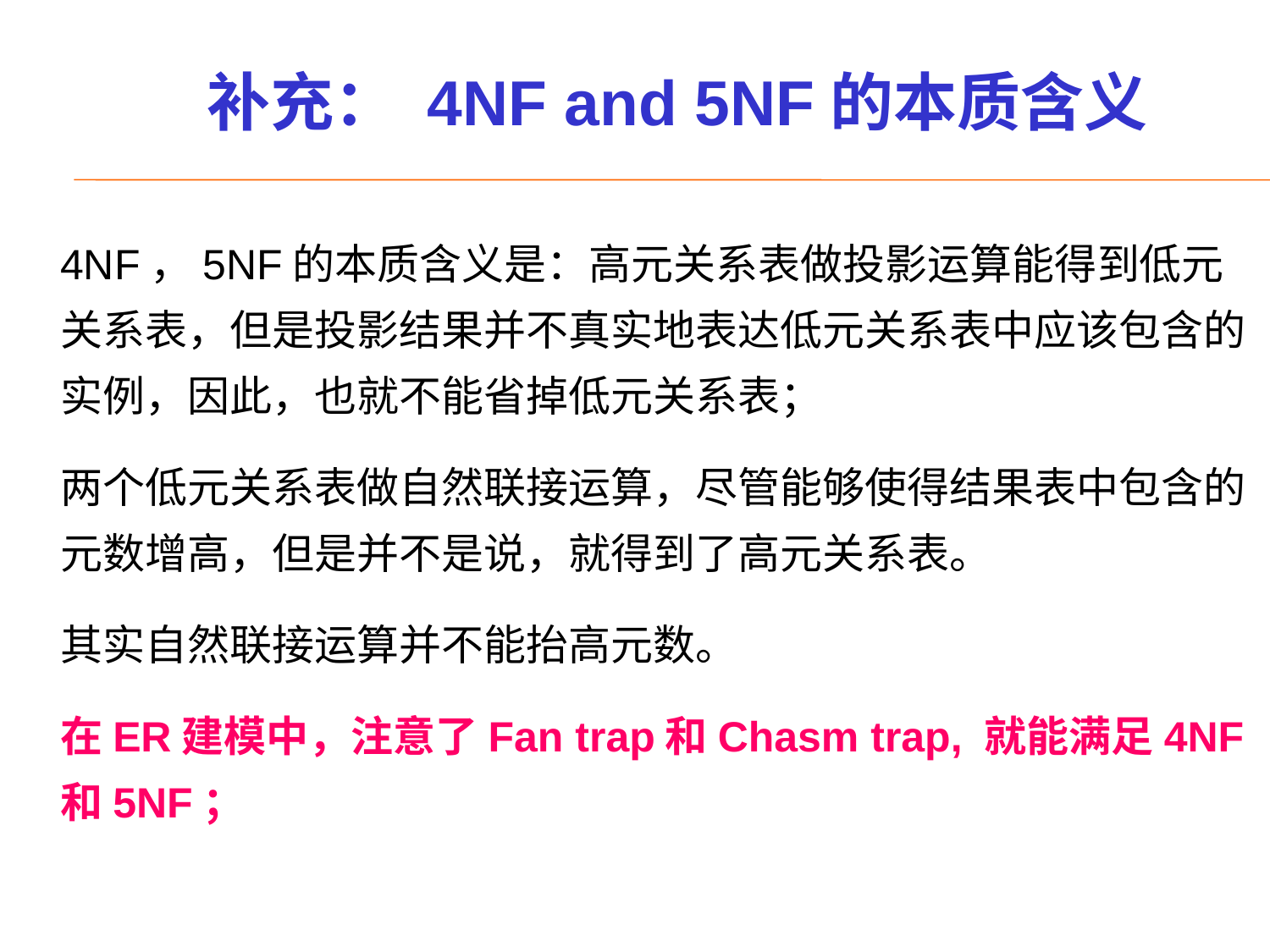

# 补充： 4NF and 5NF的本质含义
4NF，5NF的本质含义是：高元关系表做投影运算能得到低元关系表，但是投影结果并不真实地表达低元关系表中应该包含的实例，因此，也就不能省掉低元关系表；
两个低元关系表做自然联接运算，尽管能够使得结果表中包含的元数增高，但是并不是说，就得到了高元关系表。
其实自然联接运算并不能抬高元数。
在ER建模中，注意了Fan trap和Chasm trap, 就能满足4NF和5NF；